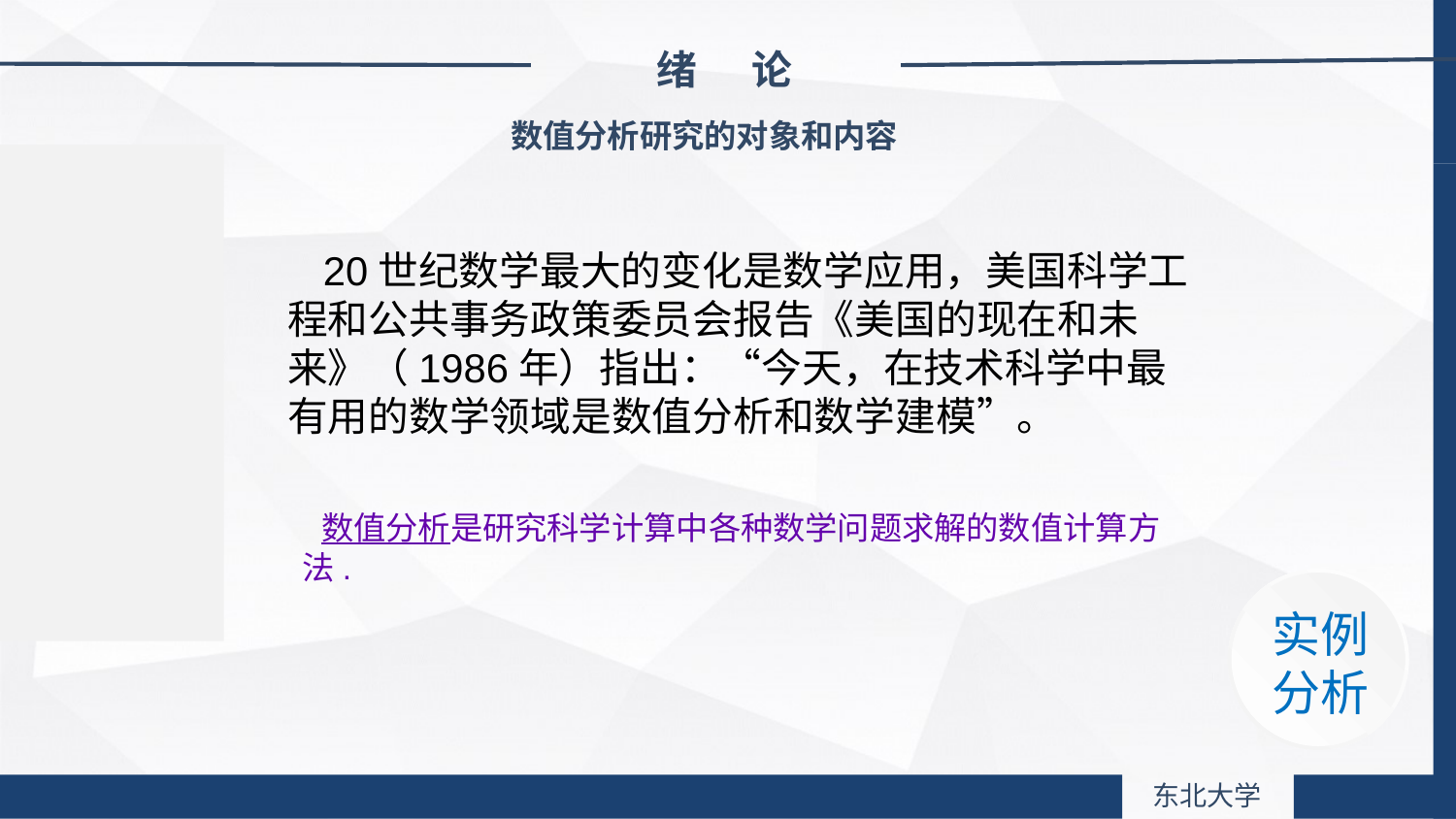

绪      论
 数值分析研究的对象和内容

    20世纪数学最大的变化是数学应用，美国科学工程和公共事务政策委员会报告《美国的现在和未来》（1986年）指出：“今天，在技术科学中最有用的数学领域是数值分析和数学建模”。
 数值分析是研究科学计算中各种数学问题求解的数值计算方法.

实例
分析